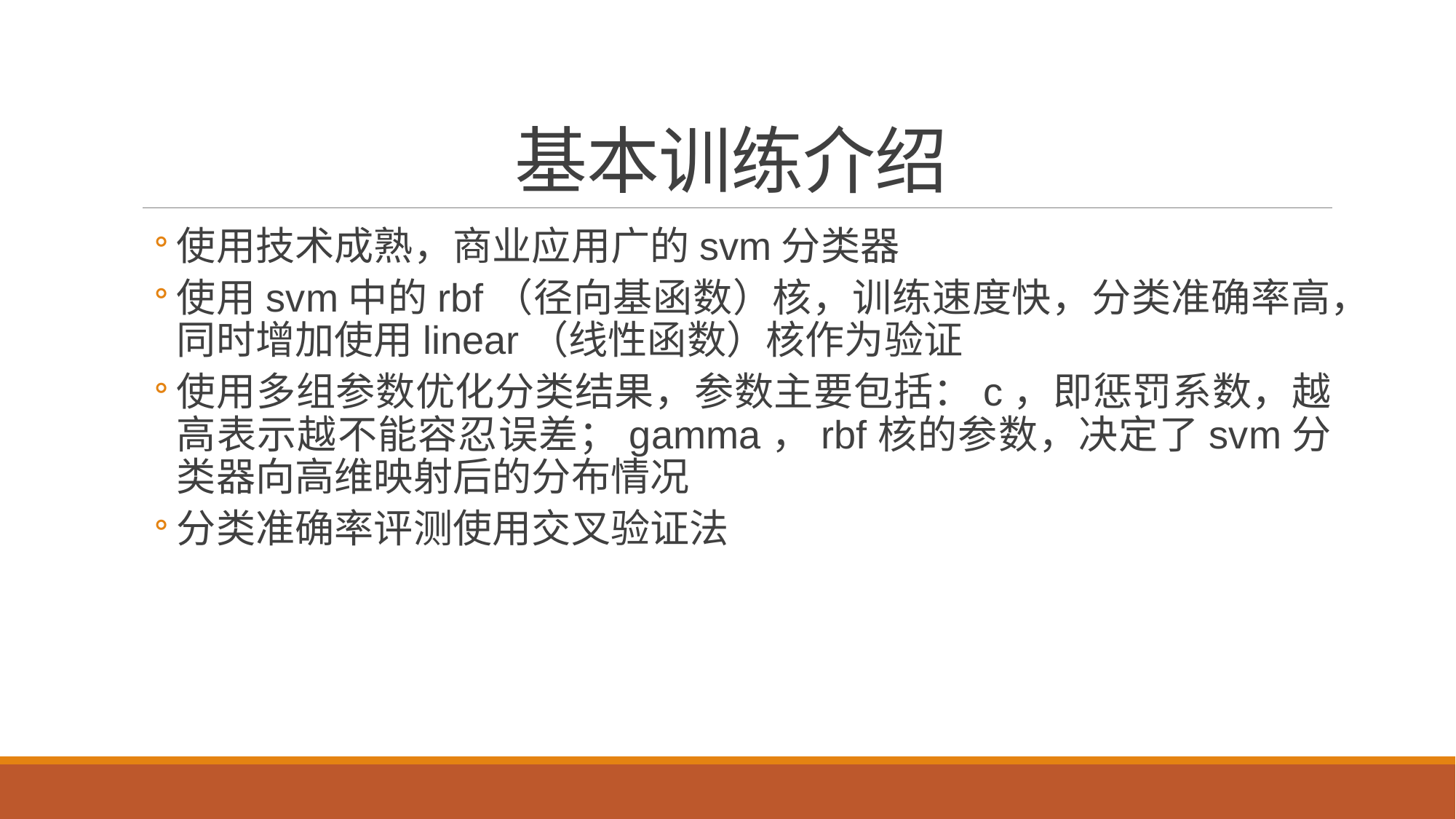

# 基本训练介绍
使用技术成熟，商业应用广的svm分类器
使用svm中的rbf（径向基函数）核，训练速度快，分类准确率高，同时增加使用linear（线性函数）核作为验证
使用多组参数优化分类结果，参数主要包括：c，即惩罚系数，越高表示越不能容忍误差；gamma，rbf核的参数，决定了svm分类器向高维映射后的分布情况
分类准确率评测使用交叉验证法